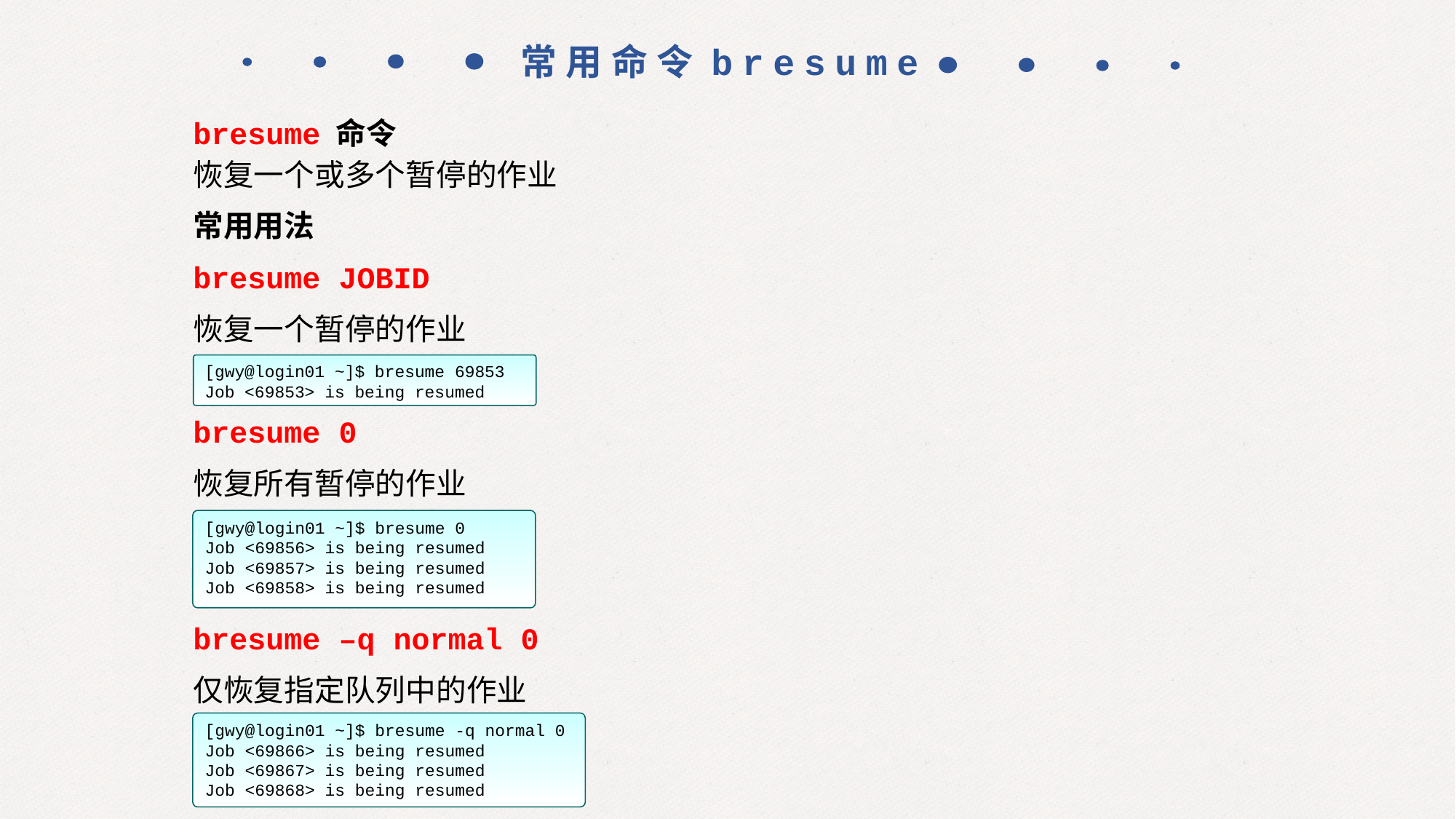

常用命令bresume

bresume 命令
恢复一个或多个暂停的作业
常用用法
bresume JOBID
恢复一个暂停的作业

bresume 0
恢复所有暂停的作业

bresume –q normal 0
仅恢复指定队列中的作业

[gwy@login01 ~]$ bresume 69853
Job <69853> is being resumed
[gwy@login01 ~]$ bresume 0
Job <69856> is being resumed
Job <69857> is being resumed
Job <69858> is being resumed
[gwy@login01 ~]$ bresume -q normal 0
Job <69866> is being resumed
Job <69867> is being resumed
Job <69868> is being resumed